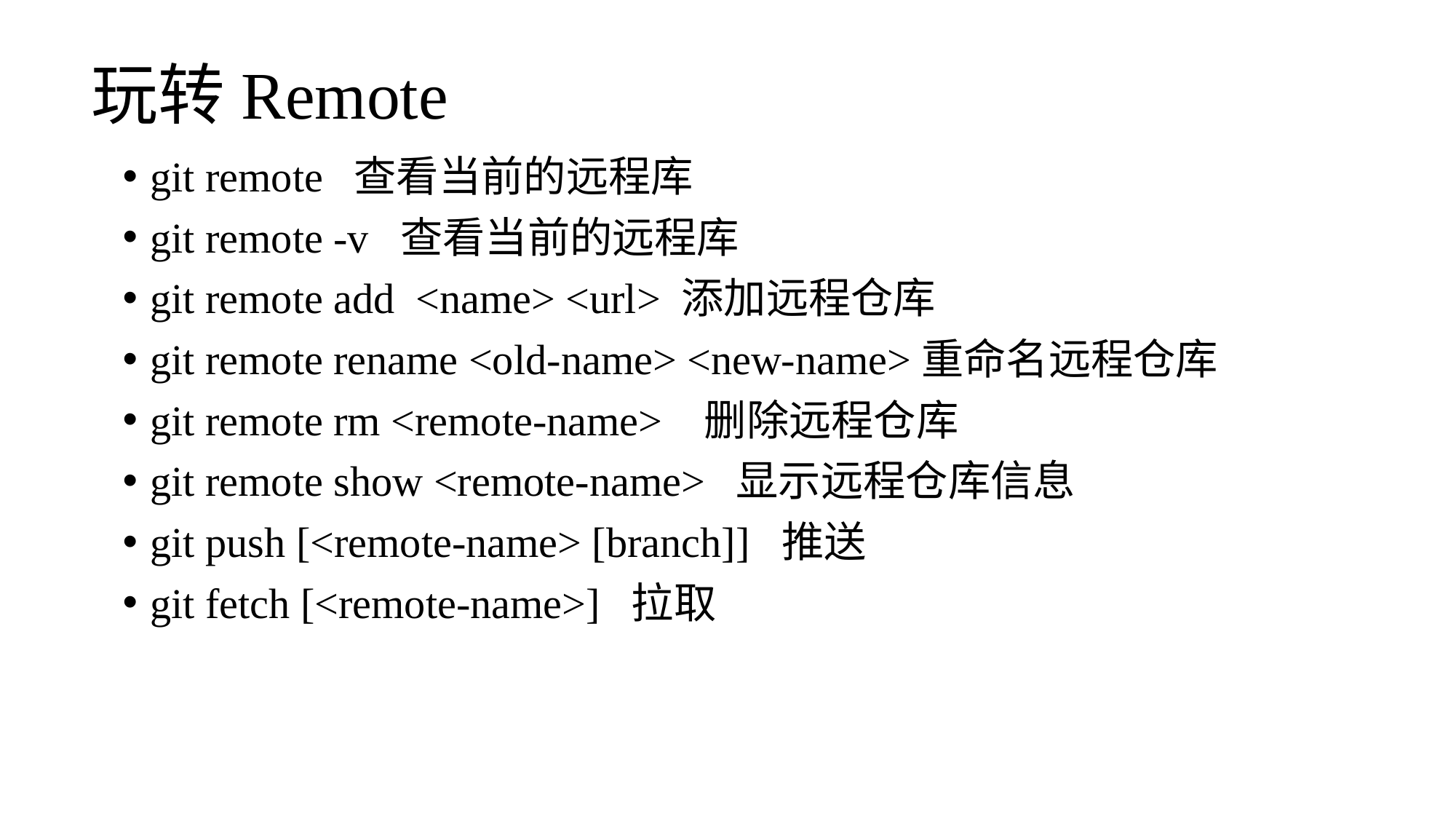

# 玩转Remote
git remote  查看当前的远程库
git remote -v  查看当前的远程库
git remote add  <name> <url> 添加远程仓库
git remote rename <old-name> <new-name>重命名远程仓库
git remote rm <remote-name>   删除远程仓库
git remote show <remote-name>  显示远程仓库信息
git push [<remote-name> [branch]]  推送
git fetch [<remote-name>]  拉取